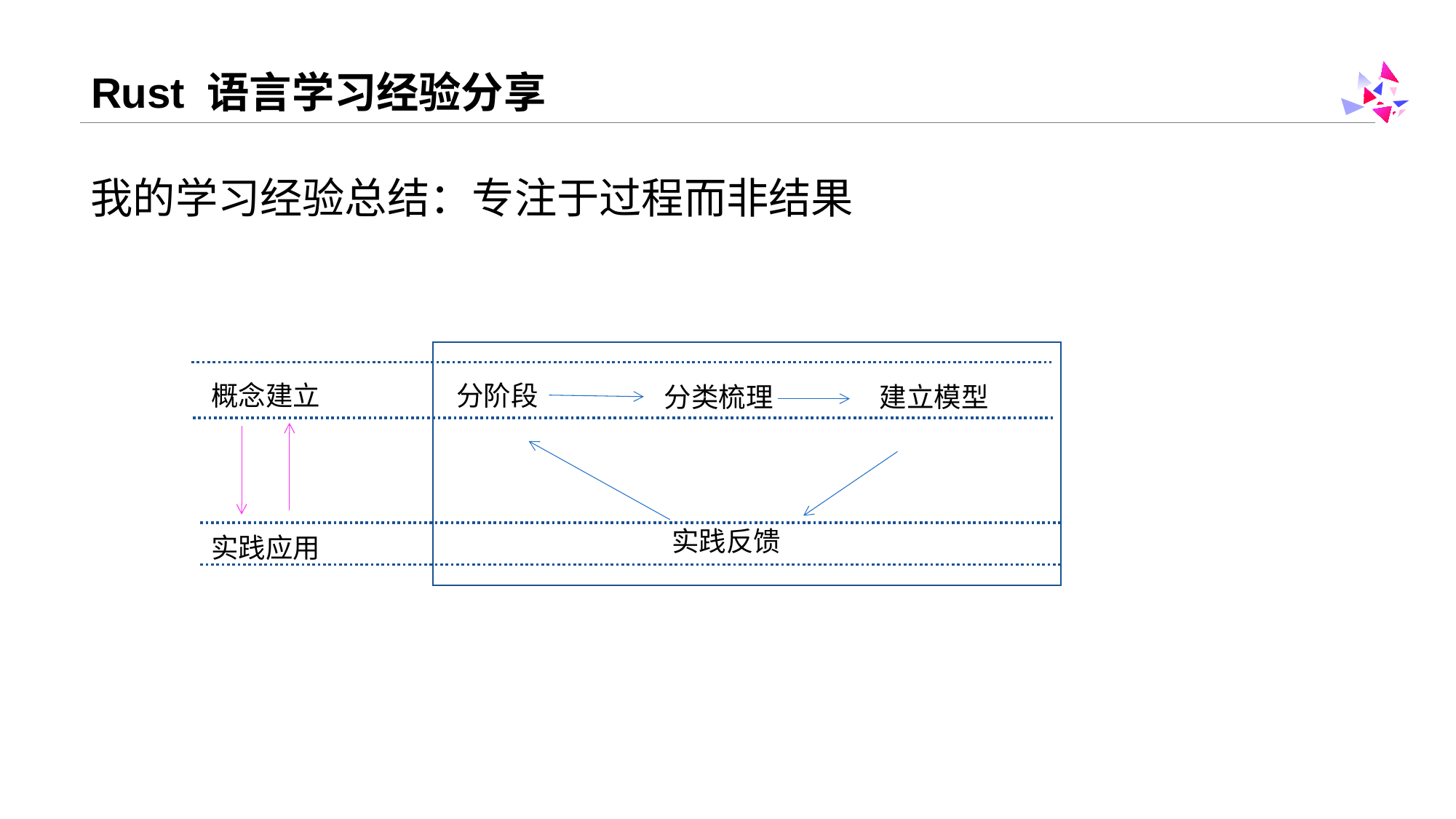

# Rust 语言学习经验分享
我的学习经验总结：专注于过程而非结果

概念建立
分阶段
分类梳理
建立模型
实践反馈
实践应用
5